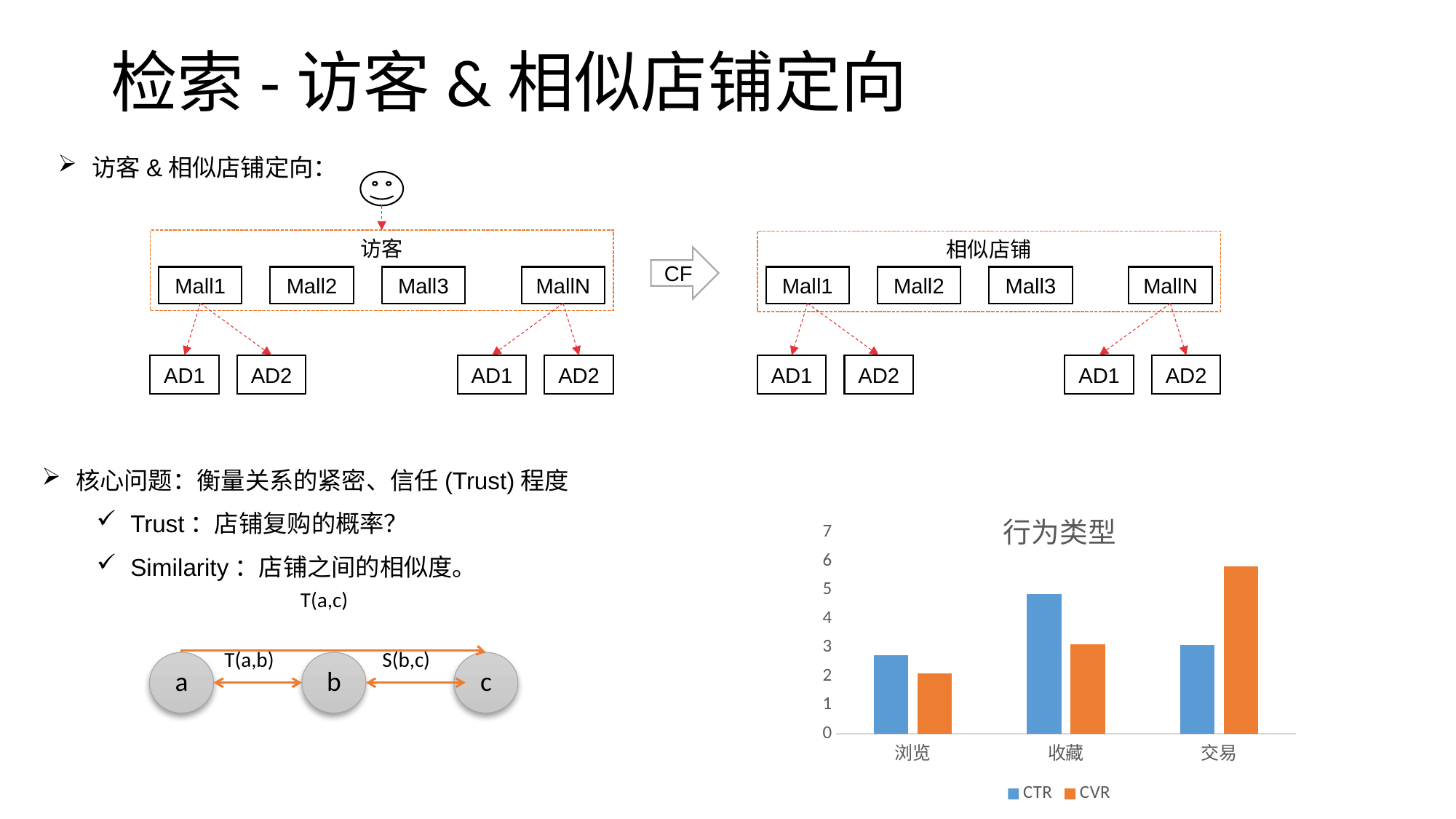

# 检索-访客&相似店铺定向
访客&相似店铺定向：

访客
相似店铺
CF
Mall1
Mall2
Mall3
MallN
Mall1
Mall2
Mall3
MallN
AD1
AD2
AD1
AD2
AD1
AD2
AD1
AD2
核心问题：衡量关系的紧密、信任(Trust)程度
Trust：店铺复购的概率？
Similarity：店铺之间的相似度。

### Chart: 行为类型

| Category | CTR | CVR |
|---|---|---|
| 浏览 | 2.73 | 2.1 |
| 收藏 | 4.859999999999998 | 3.11 |
| 交易 | 3.08 | 5.81 |
T(a,c)
T(a,b)
S(b,c)

a
b
c